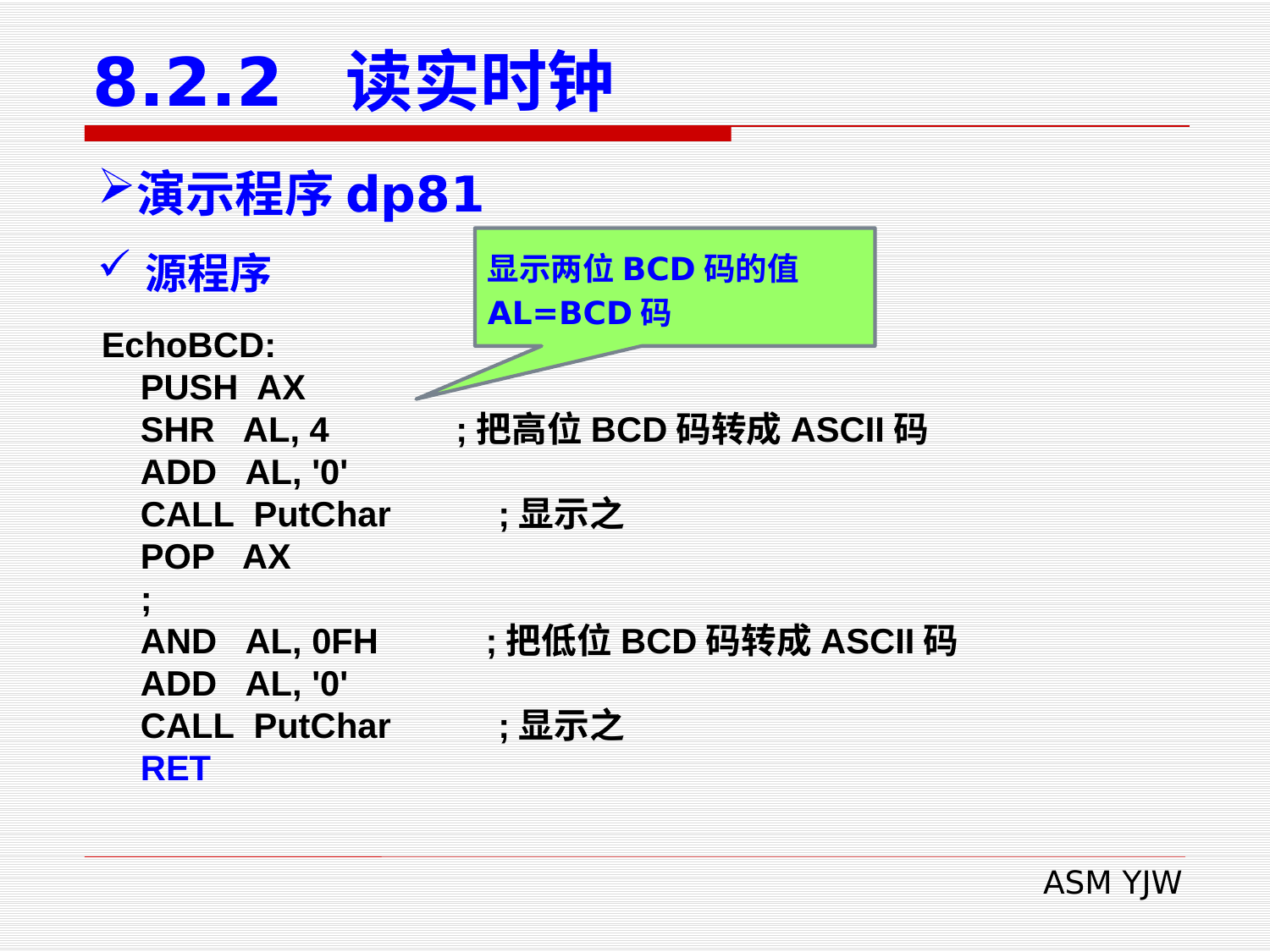

# 8.2.2  读实时钟
演示程序dp81
源程序
显示两位BCD码的值
AL=BCD码
EchoBCD:
    PUSH  AX
    SHR   AL, 4             ;把高位BCD码转成ASCII码
    ADD   AL, '0'
    CALL  PutChar           ;显示之
    POP   AX
    ;
    AND   AL, 0FH           ;把低位BCD码转成ASCII码
    ADD   AL, '0'
    CALL  PutChar           ;显示之
    RET